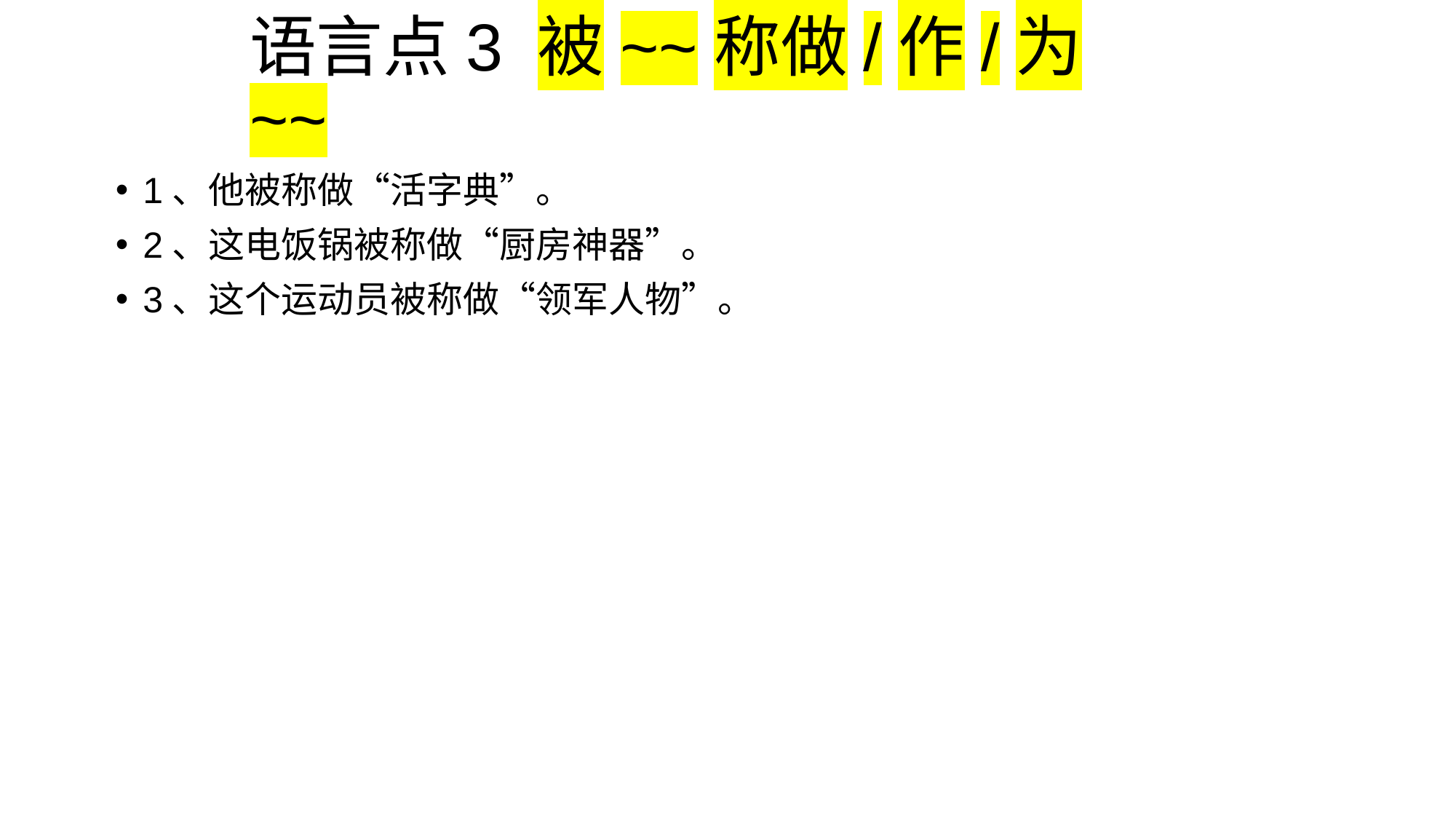

# 语言点3 被~~称做/作/为~~
1、他被称做“活字典”。
2、这电饭锅被称做“厨房神器”。
3、这个运动员被称做“领军人物”。